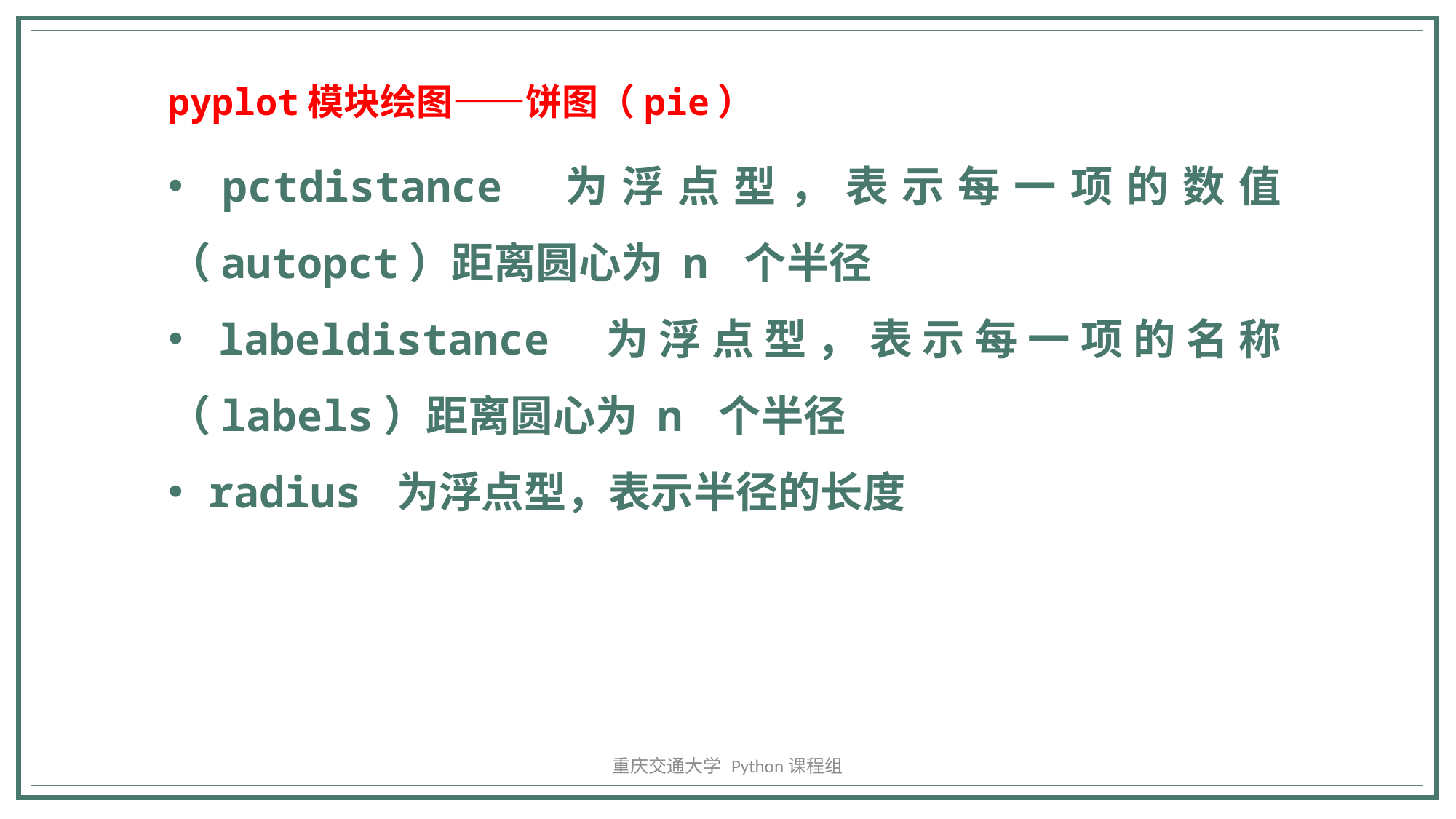

pyplot模块绘图——饼图（pie）
 pctdistance 为浮点型，表示每一项的数值（autopct）距离圆心为 n 个半径
 labeldistance 为浮点型，表示每一项的名称（labels）距离圆心为 n 个半径
 radius 为浮点型，表示半径的长度
重庆交通大学 Python课程组